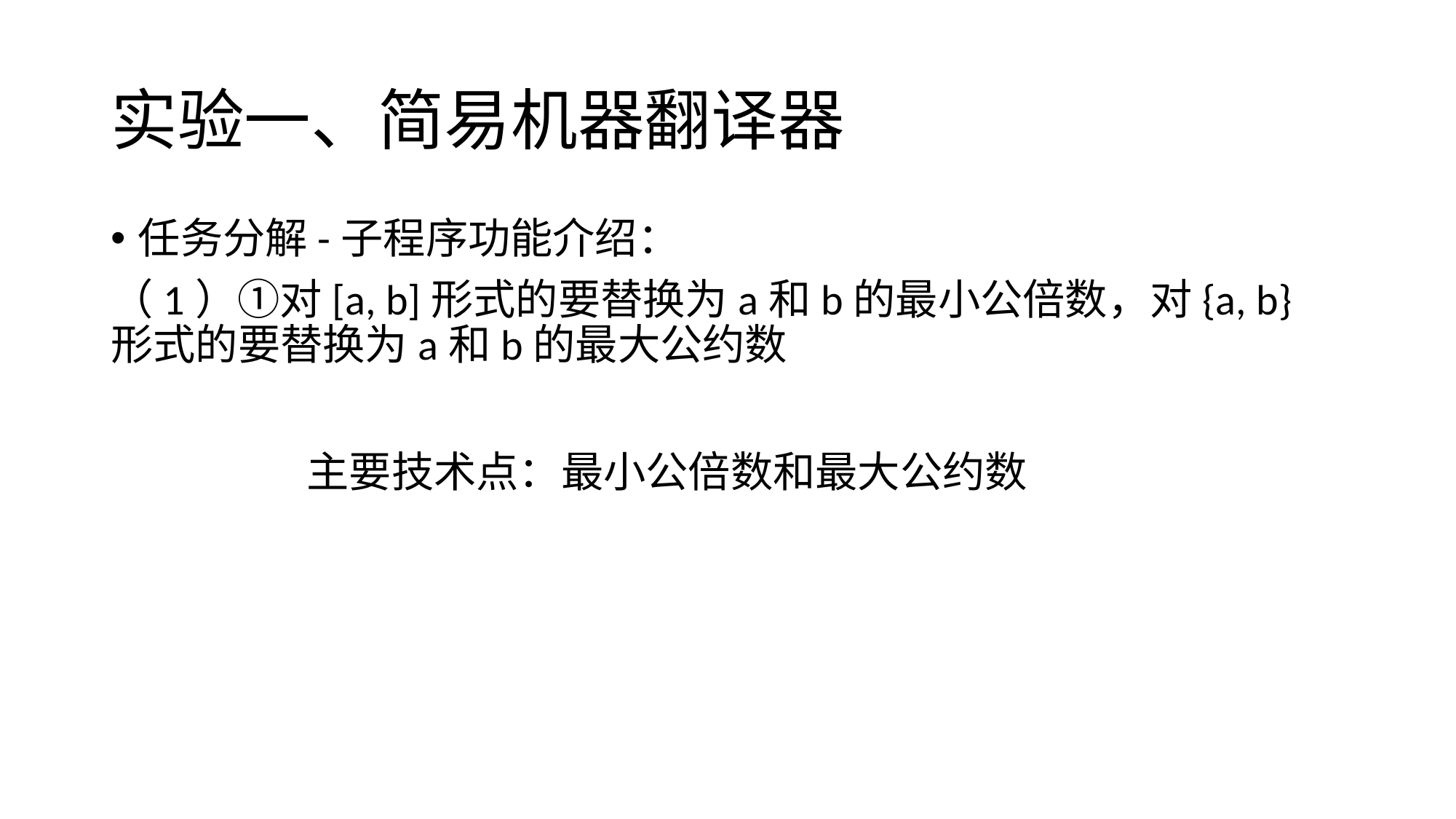

# 实验一、简易机器翻译器
任务分解-子程序功能介绍：
（1）①对[a, b]形式的要替换为a和b的最小公倍数，对{a, b}形式的要替换为a和b的最大公约数
主要技术点：最小公倍数和最大公约数